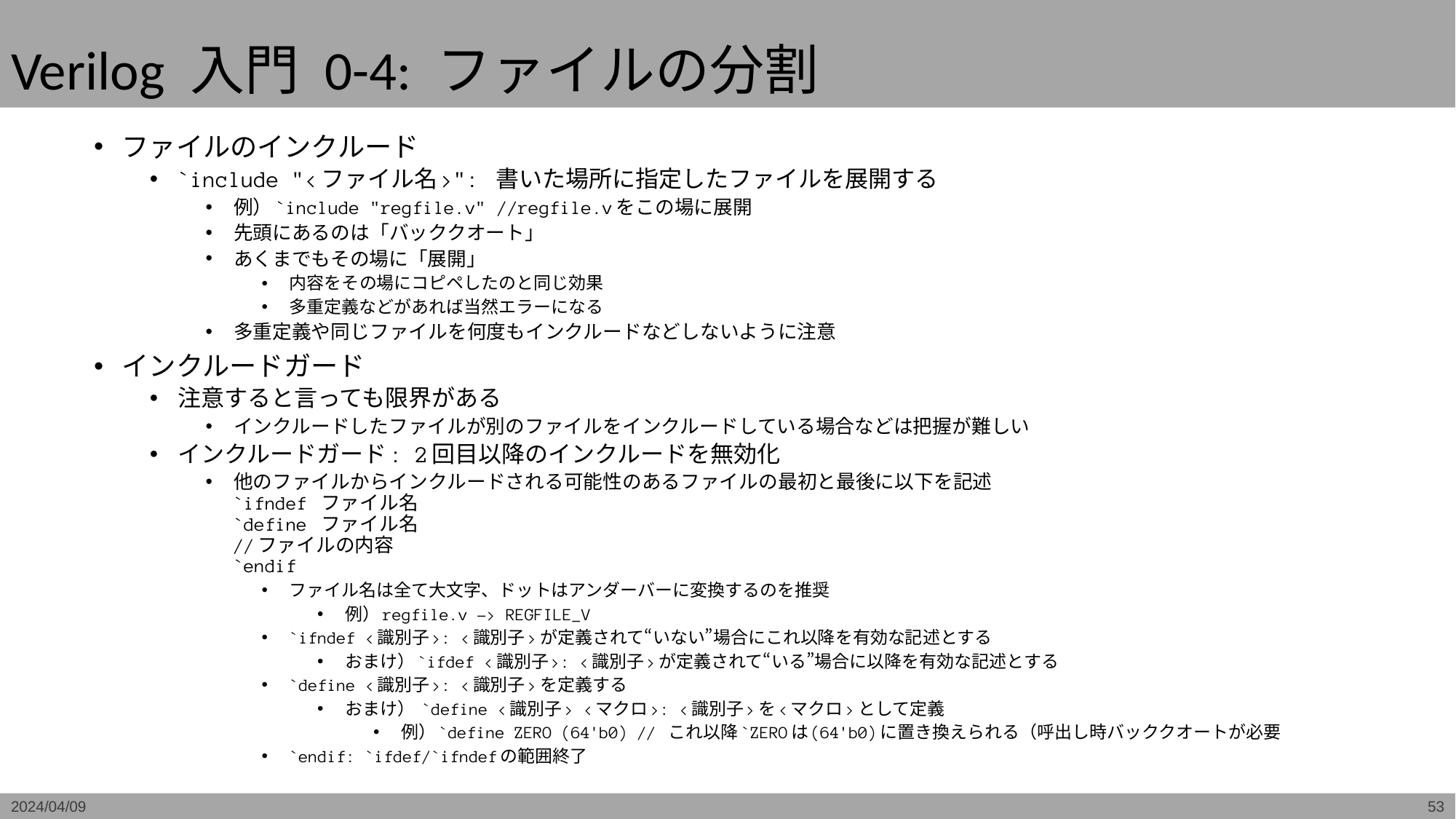

# Verilog 入門 0-4: ファイルの分割
ファイルのインクルード
`include "<ファイル名>": 書いた場所に指定したファイルを展開する
例）`include "regfile.v" //regfile.vをこの場に展開
先頭にあるのは「バッククオート」
あくまでもその場に「展開」
内容をその場にコピペしたのと同じ効果
多重定義などがあれば当然エラーになる
多重定義や同じファイルを何度もインクルードなどしないように注意
インクルードガード
注意すると言っても限界がある
インクルードしたファイルが別のファイルをインクルードしている場合などは把握が難しい
インクルードガード: 2回目以降のインクルードを無効化
他のファイルからインクルードされる可能性のあるファイルの最初と最後に以下を記述
`ifndef ファイル名
`define ファイル名
//ファイルの内容
`endif
ファイル名は全て大文字、ドットはアンダーバーに変換するのを推奨
例）regfile.v -> REGFILE_V
`ifndef <識別子>: <識別子>が定義されて“いない”場合にこれ以降を有効な記述とする
おまけ）`ifdef <識別子>: <識別子>が定義されて“いる”場合に以降を有効な記述とする
`define <識別子>: <識別子>を定義する
おまけ） `define <識別子> <マクロ>: <識別子>を<マクロ>として定義
例）`define ZERO (64'b0) // これ以降`ZEROは(64'b0)に置き換えられる（呼出し時バッククオートが必要
`endif: `ifdef/`ifndefの範囲終了
2024/04/09
53